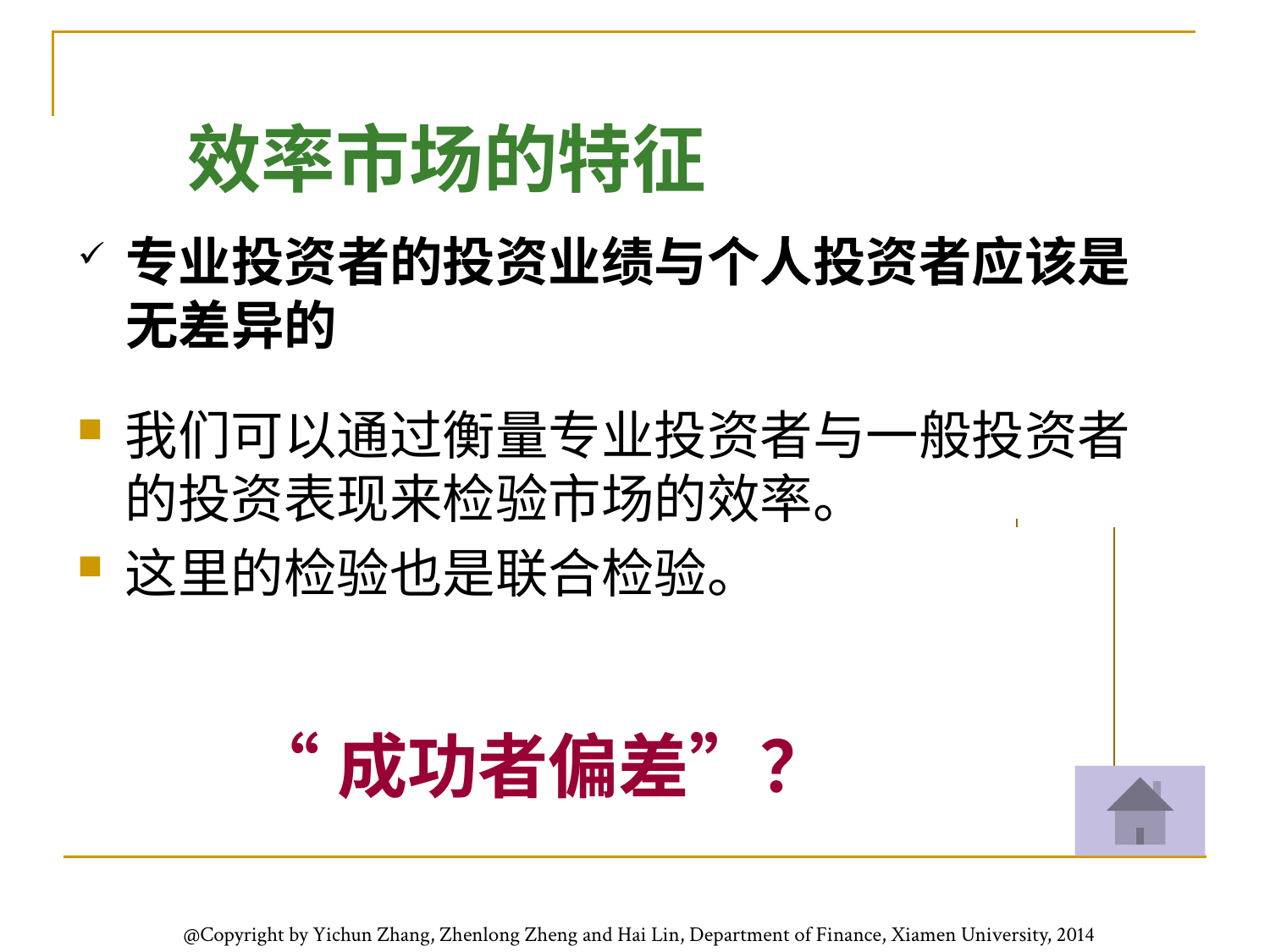

# 效率市场的特征
专业投资者的投资业绩与个人投资者应该是无差异的
我们可以通过衡量专业投资者与一般投资者的投资表现来检验市场的效率。
这里的检验也是联合检验。

“成功者偏差”？

@Copyright by Yichun Zhang, Zhenlong Zheng and Hai Lin, Department of Finance, Xiamen University, 2014